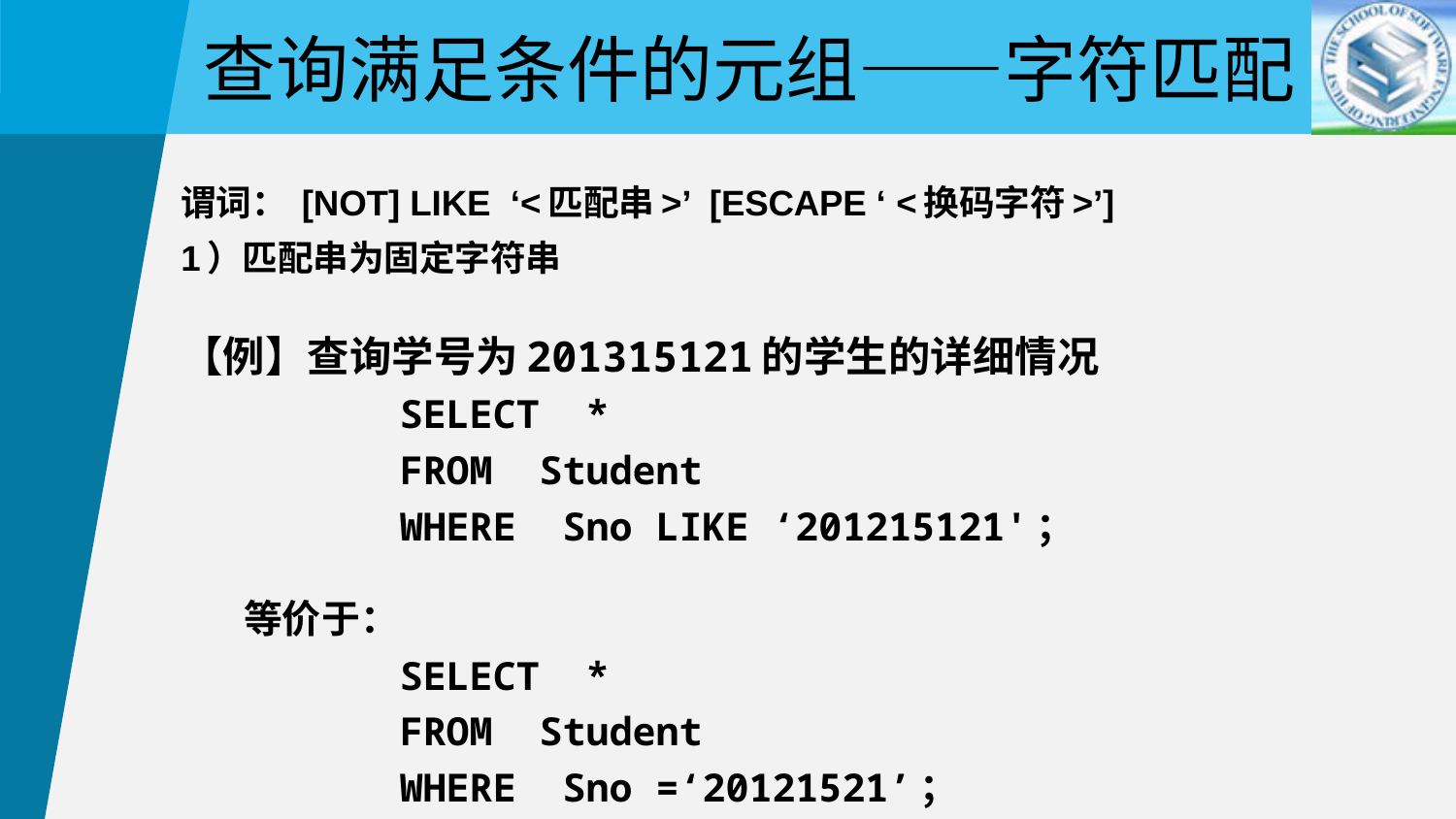

查询满足条件的元组——字符匹配
谓词： [NOT] LIKE  ‘<匹配串>’  [ESCAPE ‘ <换码字符>’]
1）匹配串为固定字符串
【例】查询学号为201315121的学生的详细情况
    SELECT  *
    FROM  Student
    WHERE  Sno LIKE ‘201215121'；

等价于：
    SELECT  *
    FROM  Student
    WHERE  Sno =‘20121521’；